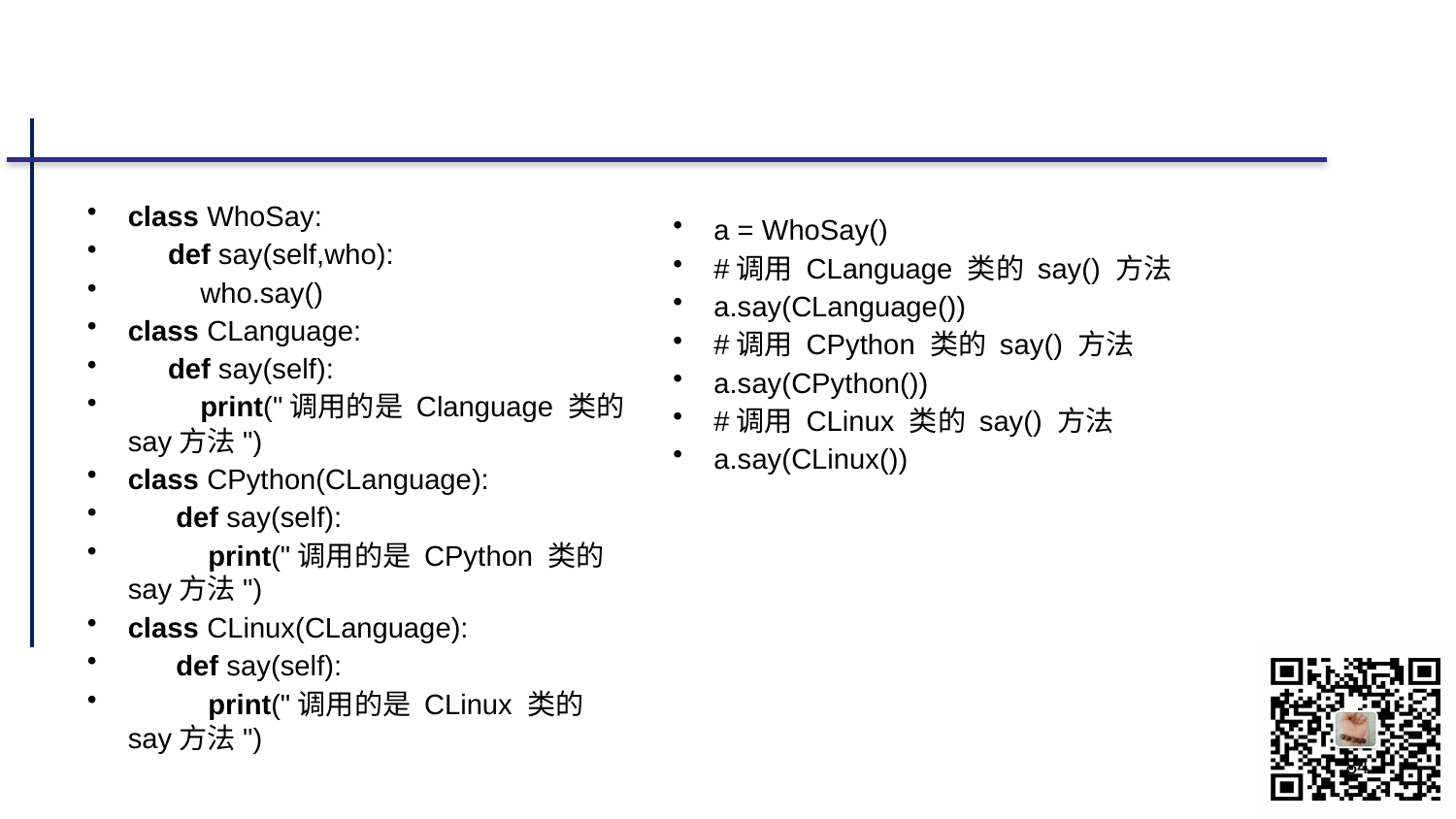

#
class WhoSay:
     def say(self,who):
         who.say()
class CLanguage:
     def say(self):
         print("调用的是 Clanguage 类的say方法")
class CPython(CLanguage):
      def say(self):
          print("调用的是 CPython 类的say方法")
class CLinux(CLanguage):
      def say(self):
          print("调用的是 CLinux 类的say方法")

a = WhoSay()
#调用 CLanguage 类的 say() 方法
a.say(CLanguage())
#调用 CPython 类的 say() 方法
a.say(CPython())
#调用 CLinux 类的 say() 方法
a.say(CLinux())

84